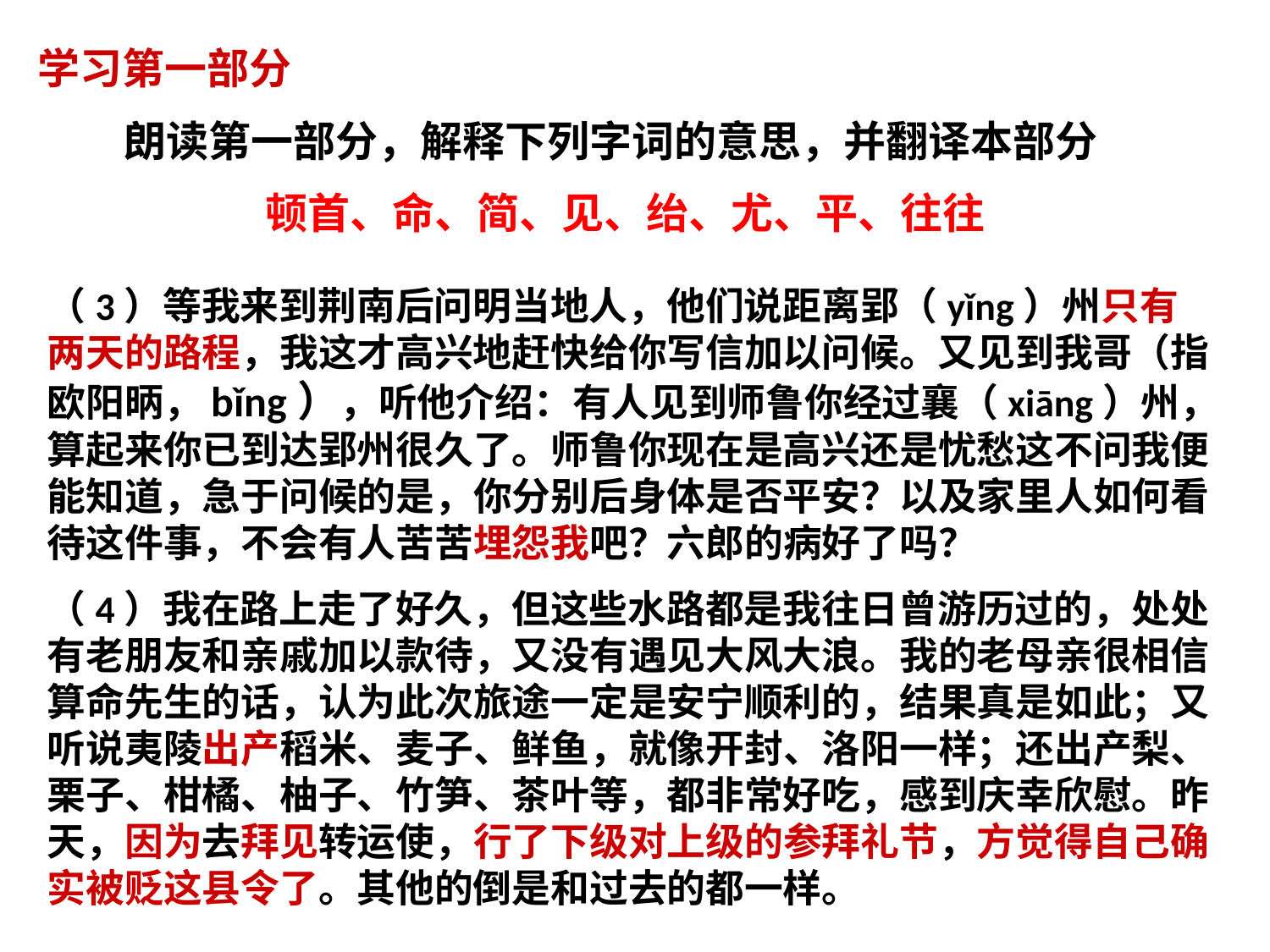

学习第一部分
        朗读第一部分，解释下列字词的意思，并翻译本部分
顿首、命、简、见、绐、尤、平、往往
（3）等我来到荆南后问明当地人，他们说距离郢（yǐng）州只有两天的路程，我这才高兴地赶快给你写信加以问候。又见到我哥（指欧阳昞，bǐng），听他介绍：有人见到师鲁你经过襄（xiāng）州，算起来你已到达郢州很久了。师鲁你现在是高兴还是忧愁这不问我便能知道，急于问候的是，你分别后身体是否平安？以及家里人如何看待这件事，不会有人苦苦埋怨我吧？六郎的病好了吗？
（4）我在路上走了好久，但这些水路都是我往日曾游历过的，处处有老朋友和亲戚加以款待，又没有遇见大风大浪。我的老母亲很相信算命先生的话，认为此次旅途一定是安宁顺利的，结果真是如此；又听说夷陵出产稻米、麦子、鲜鱼，就像开封、洛阳一样；还出产梨、栗子、柑橘、柚子、竹笋、茶叶等，都非常好吃，感到庆幸欣慰。昨天，因为去拜见转运使，行了下级对上级的参拜礼节，方觉得自己确实被贬这县令了。其他的倒是和过去的都一样。